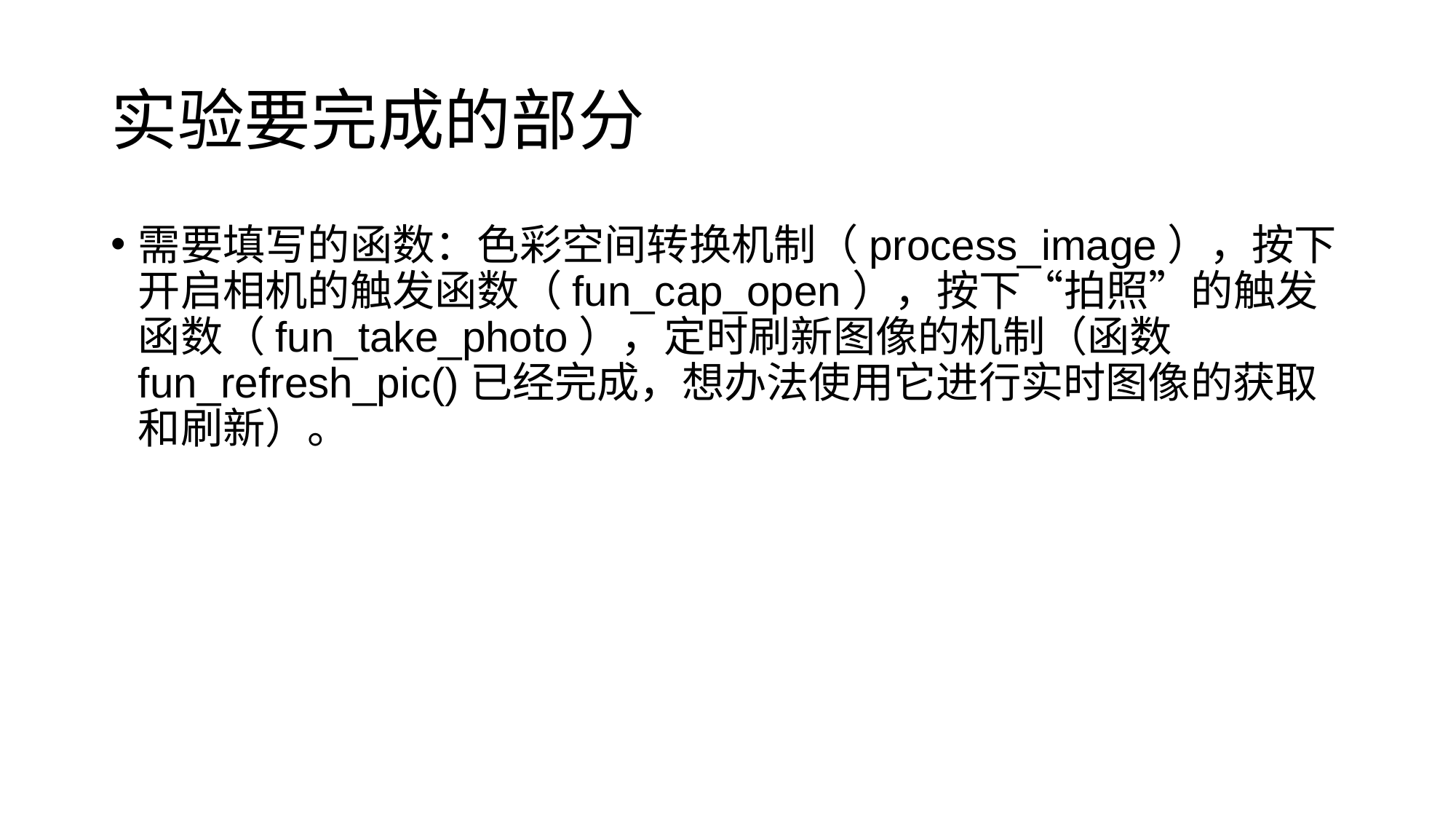

# 实验要完成的部分
需要填写的函数：色彩空间转换机制（process_image），按下开启相机的触发函数（fun_cap_open），按下“拍照”的触发函数（fun_take_photo），定时刷新图像的机制（函数fun_refresh_pic()已经完成，想办法使用它进行实时图像的获取和刷新）。